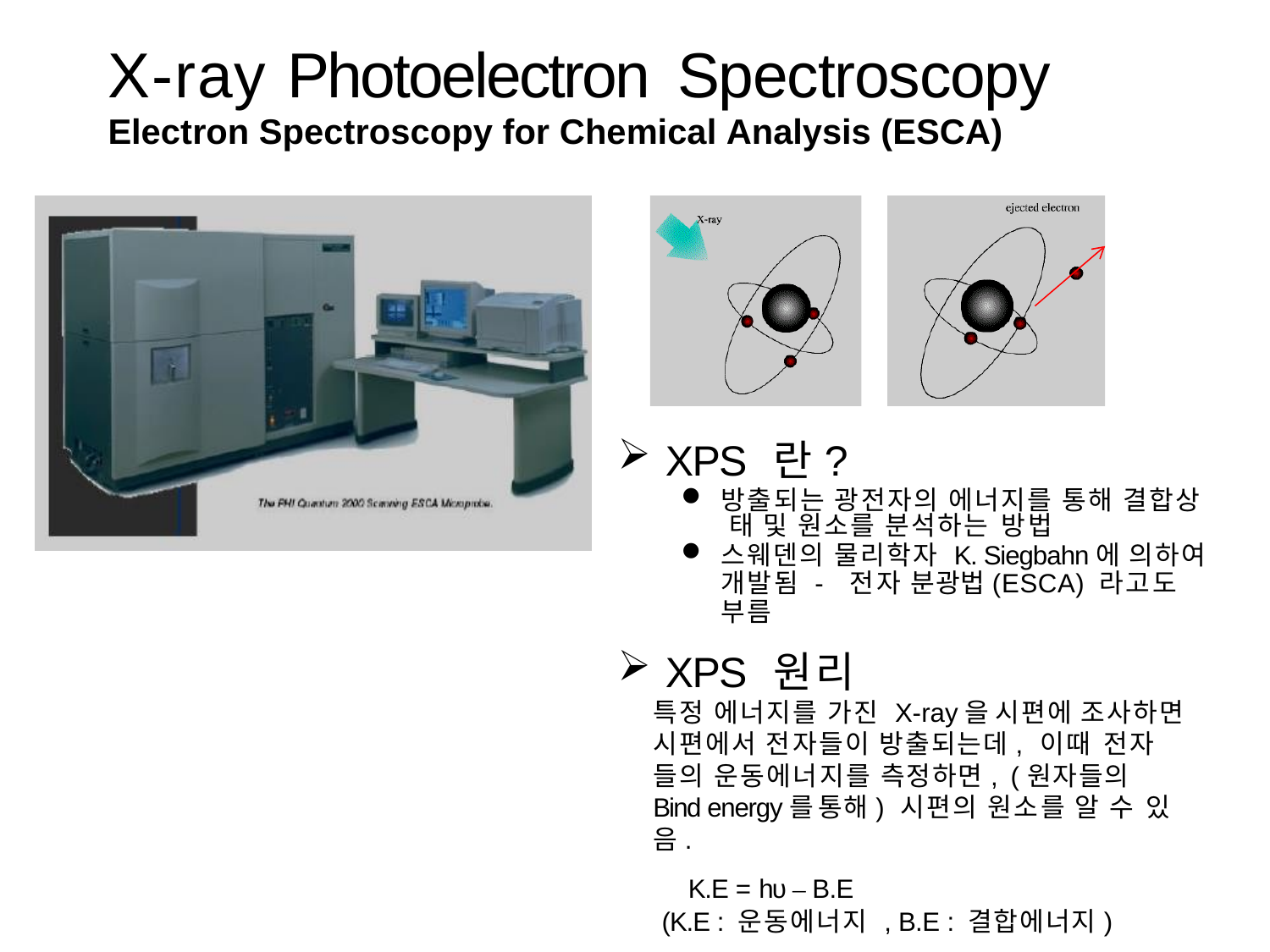

# X-ray Photoelectron Spectroscopy
Electron Spectroscopy for Chemical Analysis (ESCA)

XPS 란?
방출되는 광전자의 에너지를 통해 결합상  태 및 원소를 분석하는 방법
스웨덴의 물리학자 K. Siegbahn에 의하여
개발됨 - 전자 분광법(ESCA) 라고도 부름

XPS 원리
특정 에너지를 가진 X-ray을 시편에 조사하면
시편에서 전자들이 방출되는데, 이때 전자
들의 운동에너지를 측정하면, (원자들의
Bind energy를 통해) 시편의 원소를 알 수 있음.

K.E = hυ – B.E
(K.E : 운동에너지 , B.E : 결합에너지)